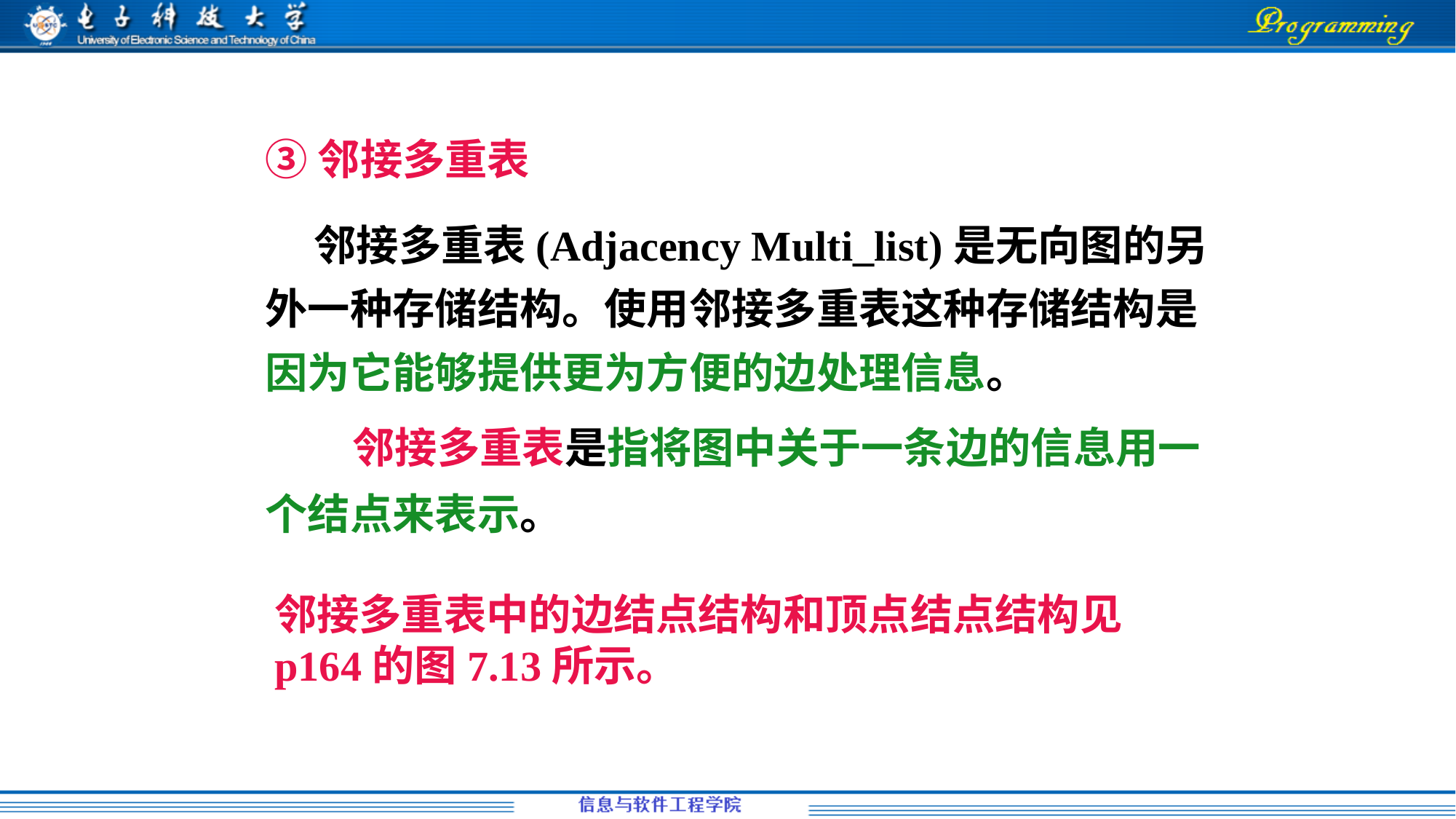

③邻接多重表
    邻接多重表(Adjacency Multi_list)是无向图的另外一种存储结构。使用邻接多重表这种存储结构是因为它能够提供更为方便的边处理信息。
        邻接多重表是指将图中关于一条边的信息用一个结点来表示。
邻接多重表中的边结点结构和顶点结点结构见p164的图7.13所示。